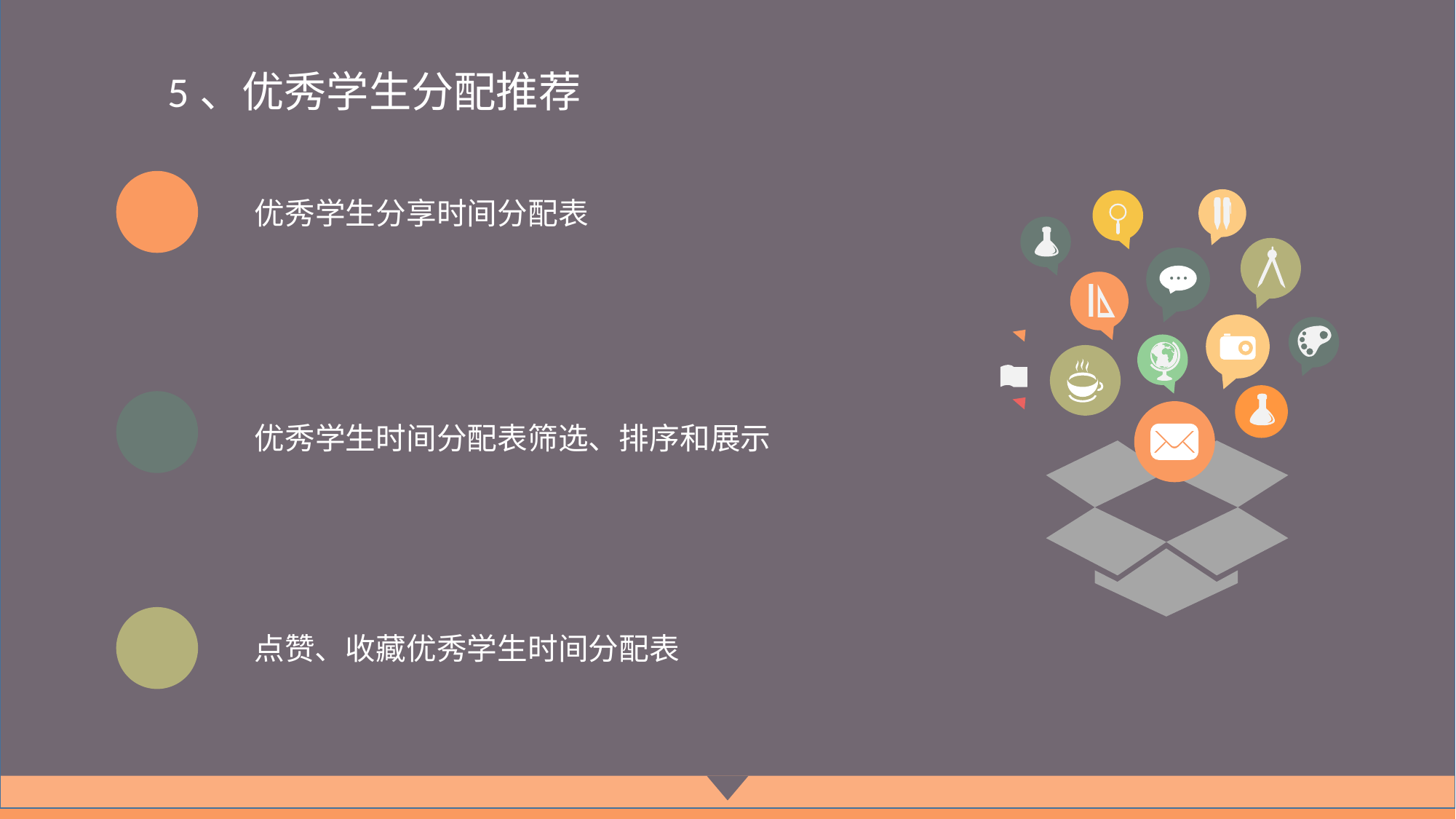

5、优秀学生分配推荐

优秀学生分享时间分配表

优秀学生时间分配表筛选、排序和展示

点赞、收藏优秀学生时间分配表